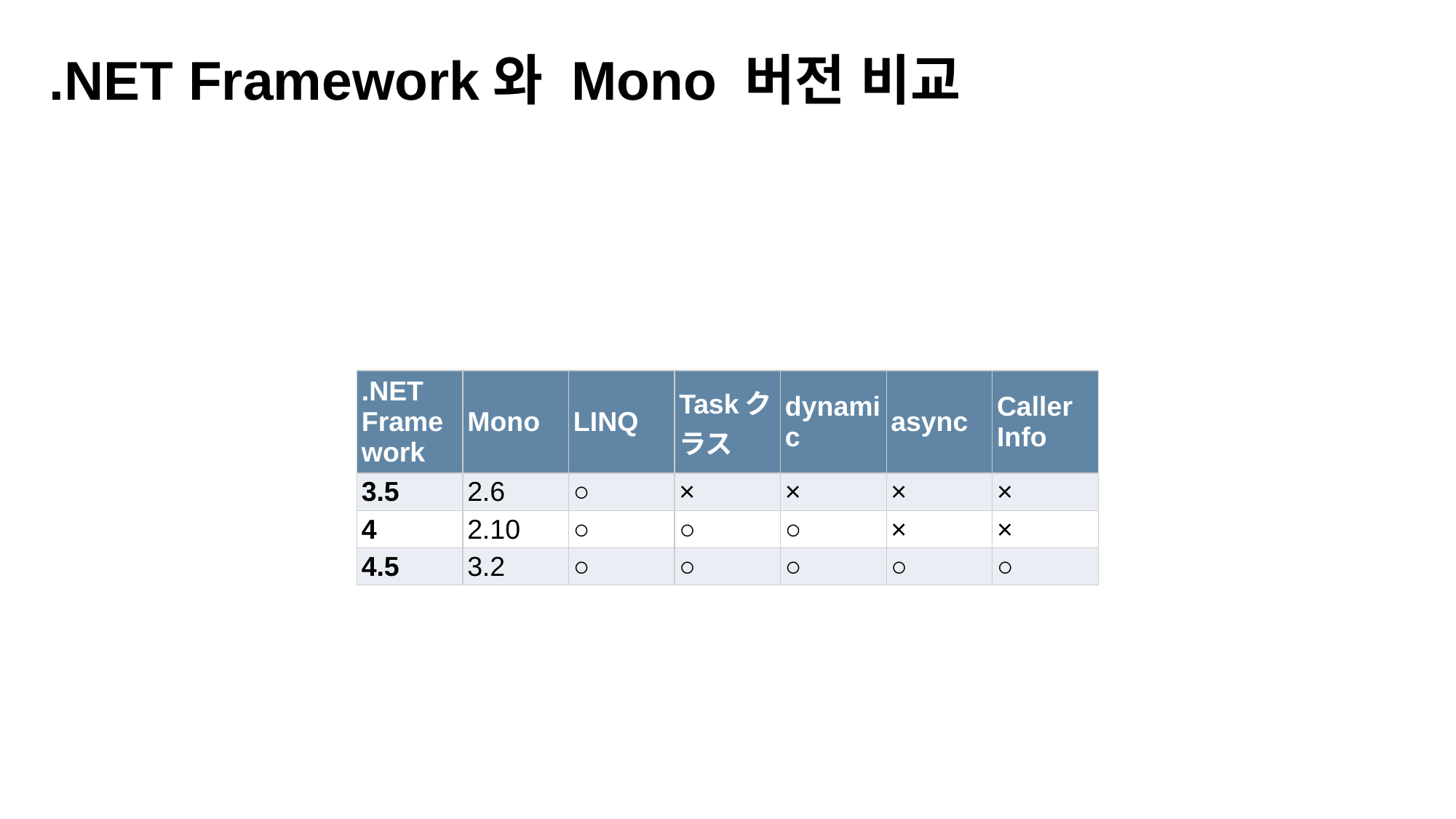

.NET Framework와 Mono 버전 비교
| .NET Framework | Mono | LINQ | Taskクラス | dynamic | async | Caller Info |
| --- | --- | --- | --- | --- | --- | --- |
| 3.5 | 2.6 | ○ | × | × | × | × |
| 4 | 2.10 | ○ | ○ | ○ | × | × |
| 4.5 | 3.2 | ○ | ○ | ○ | ○ | ○ |